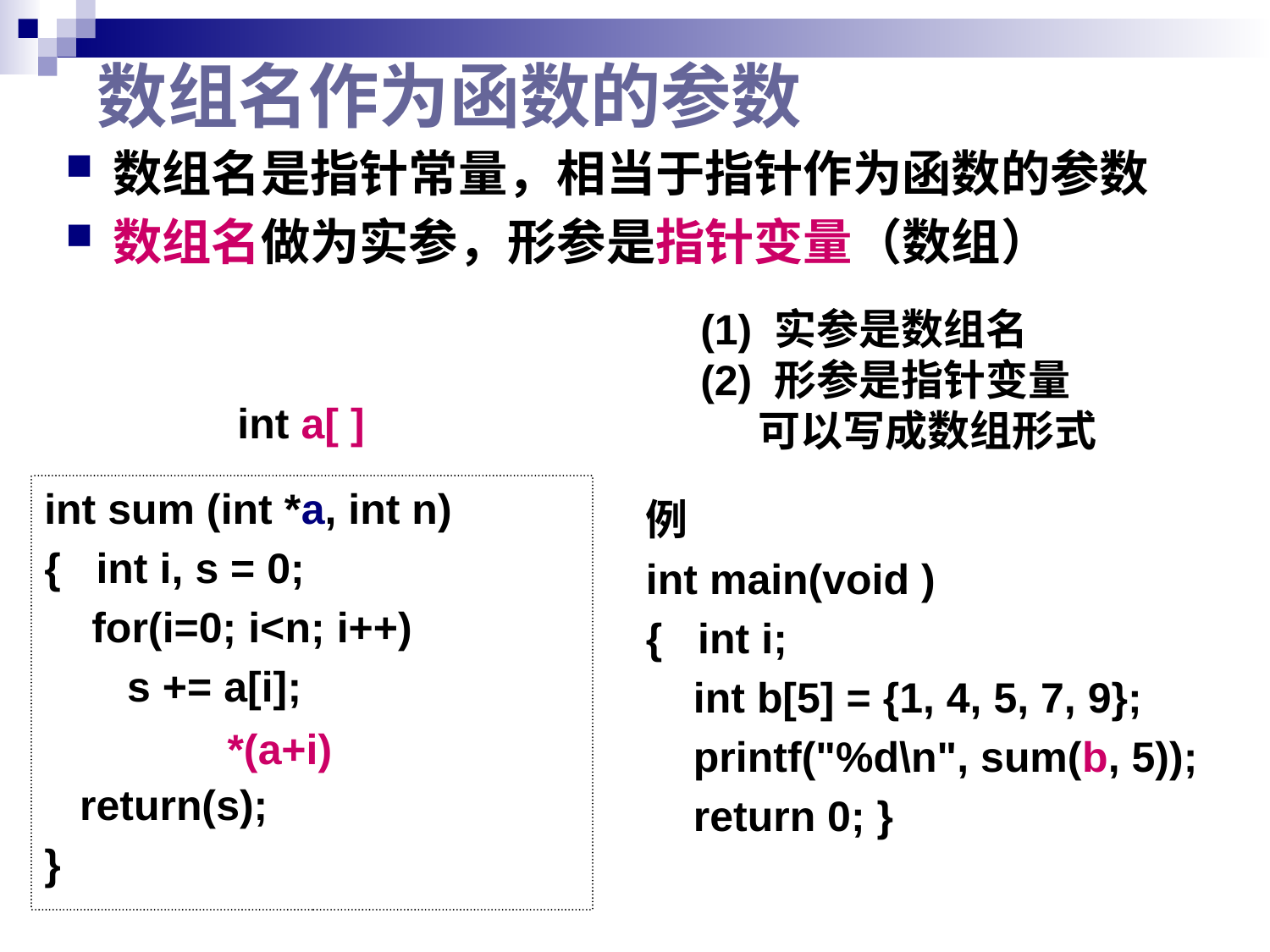

# 数组名作为函数的参数
数组名是指针常量，相当于指针作为函数的参数
数组名做为实参，形参是指针变量（数组）
(1) 实参是数组名
(2) 形参是指针变量
     可以写成数组形式
int a[ ]
int sum (int *a, int n)
{   int i, s = 0;
    for(i=0; i<n; i++)
       s += a[i];

   return(s);
}
例
int main(void )
{   int i;
    int b[5] = {1, 4, 5, 7, 9};
    printf("%d\n", sum(b, 5));
    return 0; }
*(a+i)